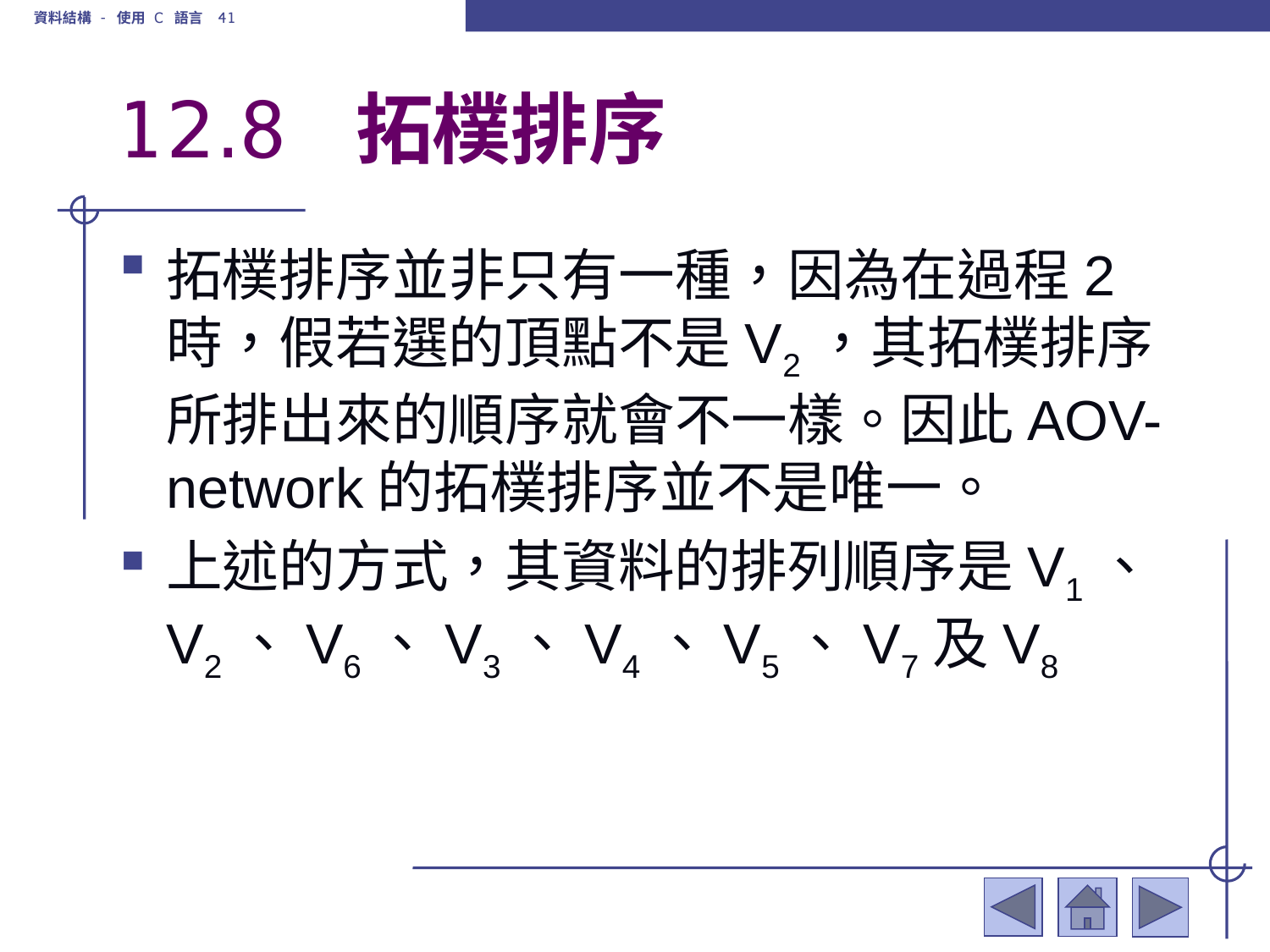

資料結構 - 使用 C 語言   41
# 12.8  拓樸排序
拓樸排序並非只有一種，因為在過程2時，假若選的頂點不是V2，其拓樸排序所排出來的順序就會不一樣。因此AOV-network的拓樸排序並不是唯一。
上述的方式，其資料的排列順序是V1、V2、V6、V3、V4、V5、V7及V8